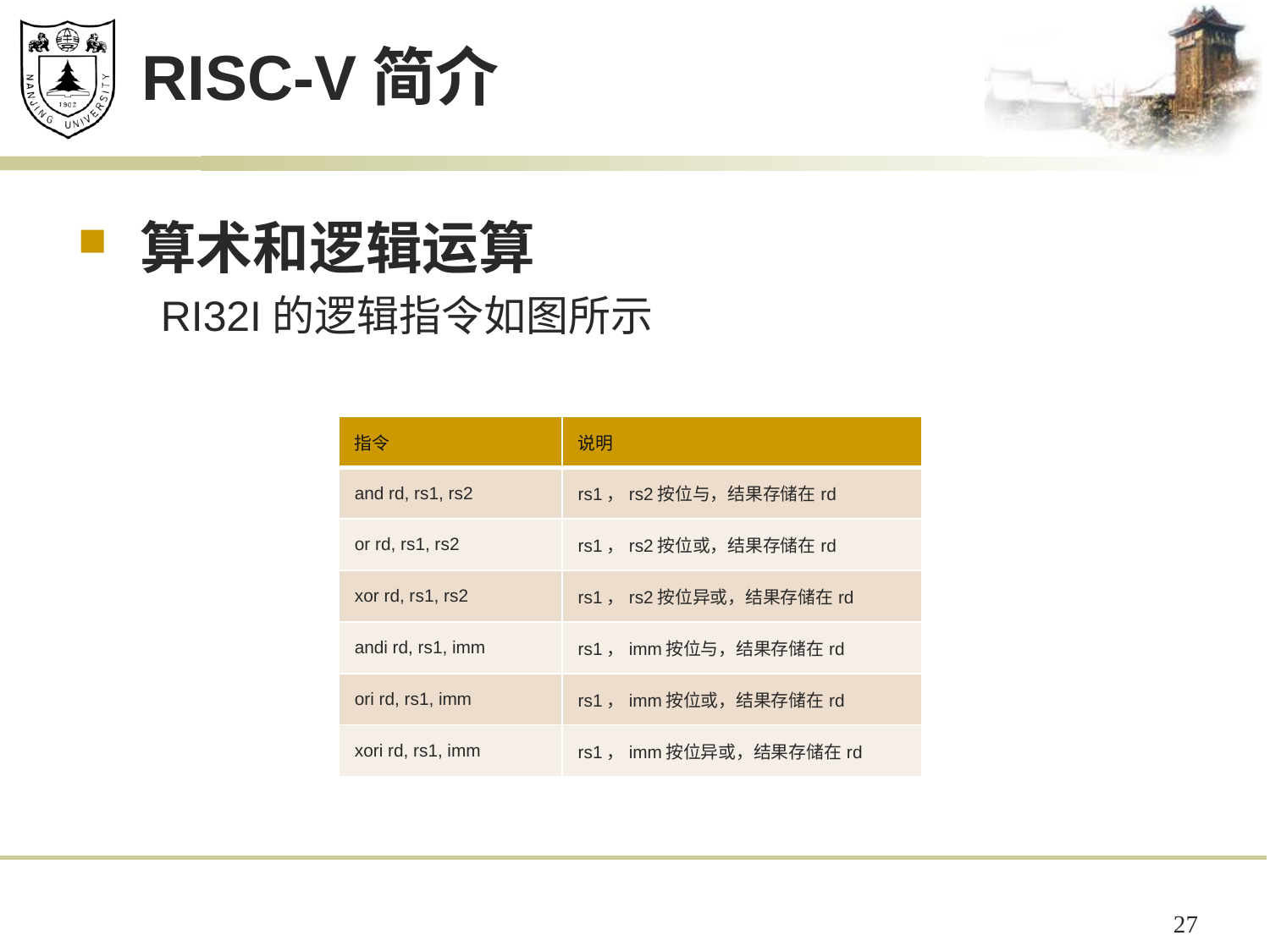

# RISC-V简介
算术和逻辑运算
       RI32I的逻辑指令如图所示
| 指令 | 说明 |
| --- | --- |
| and rd, rs1, rs2 | rs1，rs2按位与，结果存储在rd |
| or rd, rs1, rs2 | rs1，rs2按位或，结果存储在rd |
| xor rd, rs1, rs2 | rs1，rs2按位异或，结果存储在rd |
| andi rd, rs1, imm | rs1，imm按位与，结果存储在rd |
| ori rd, rs1, imm | rs1，imm按位或，结果存储在rd |
| xori rd, rs1, imm | rs1，imm按位异或，结果存储在rd |